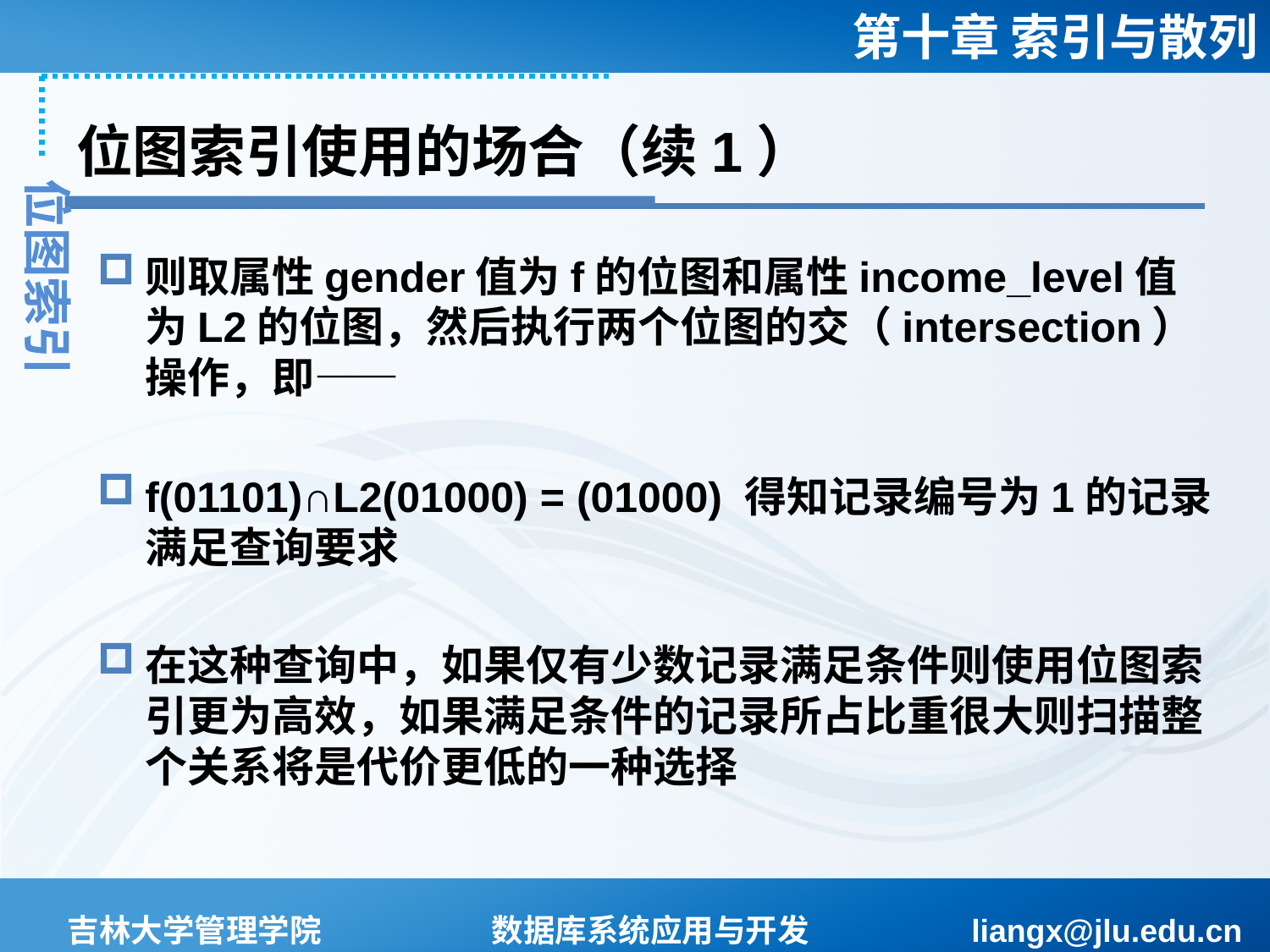

# 位图索引使用的场合（续1）
位图索引

则取属性gender值为f的位图和属性income_level值为L2的位图，然后执行两个位图的交（intersection）操作，即——

f(01101)∩L2(01000) = (01000) 得知记录编号为1的记录满足查询要求

在这种查询中，如果仅有少数记录满足条件则使用位图索引更为高效，如果满足条件的记录所占比重很大则扫描整个关系将是代价更低的一种选择